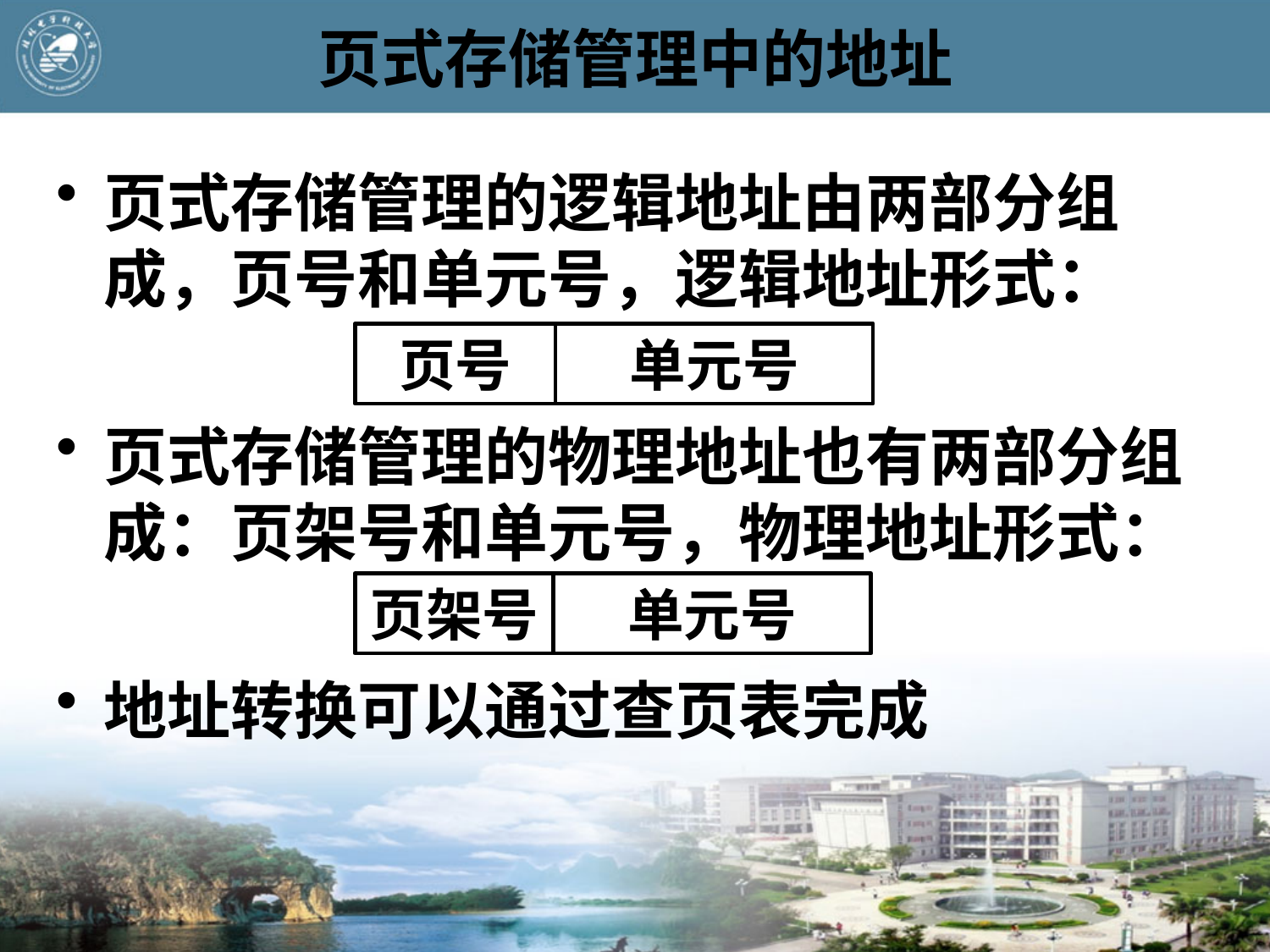

# 页式存储管理中的地址
页式存储管理的逻辑地址由两部分组成，页号和单元号，逻辑地址形式：

页式存储管理的物理地址也有两部分组成：页架号和单元号，物理地址形式：

地址转换可以通过查页表完成
页号
单元号
页架号
单元号